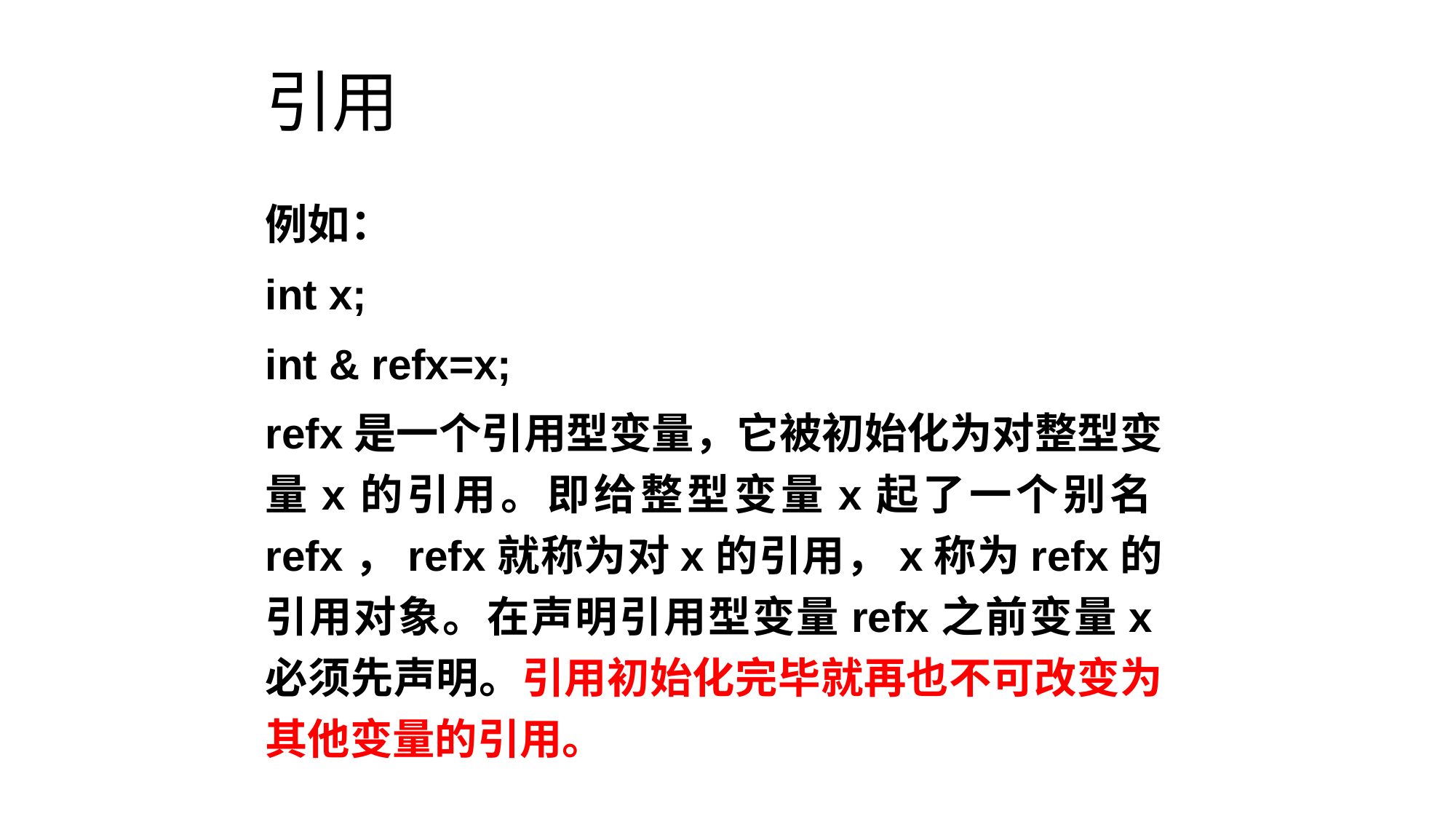

# 引用
例如：
int x;
int & refx=x;
refx是一个引用型变量，它被初始化为对整型变量x的引用。即给整型变量x起了一个别名refx，refx就称为对x的引用，x称为refx的引用对象。在声明引用型变量refx之前变量x必须先声明。引用初始化完毕就再也不可改变为其他变量的引用。